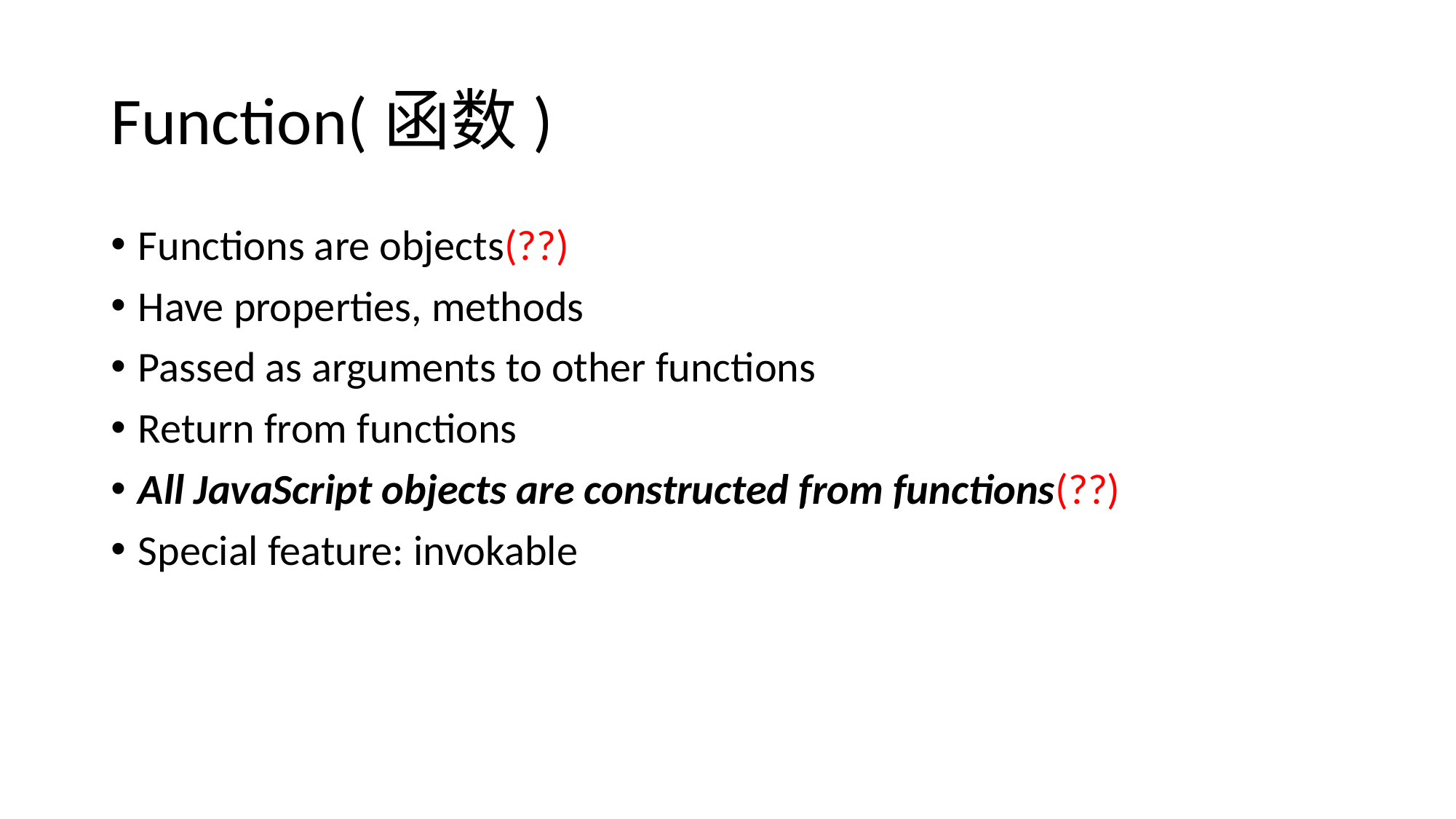

# Function(函数)
Functions are objects(??)
Have properties, methods
Passed as arguments to other functions
Return from functions
All JavaScript objects are constructed from functions(??)
Special feature: invokable